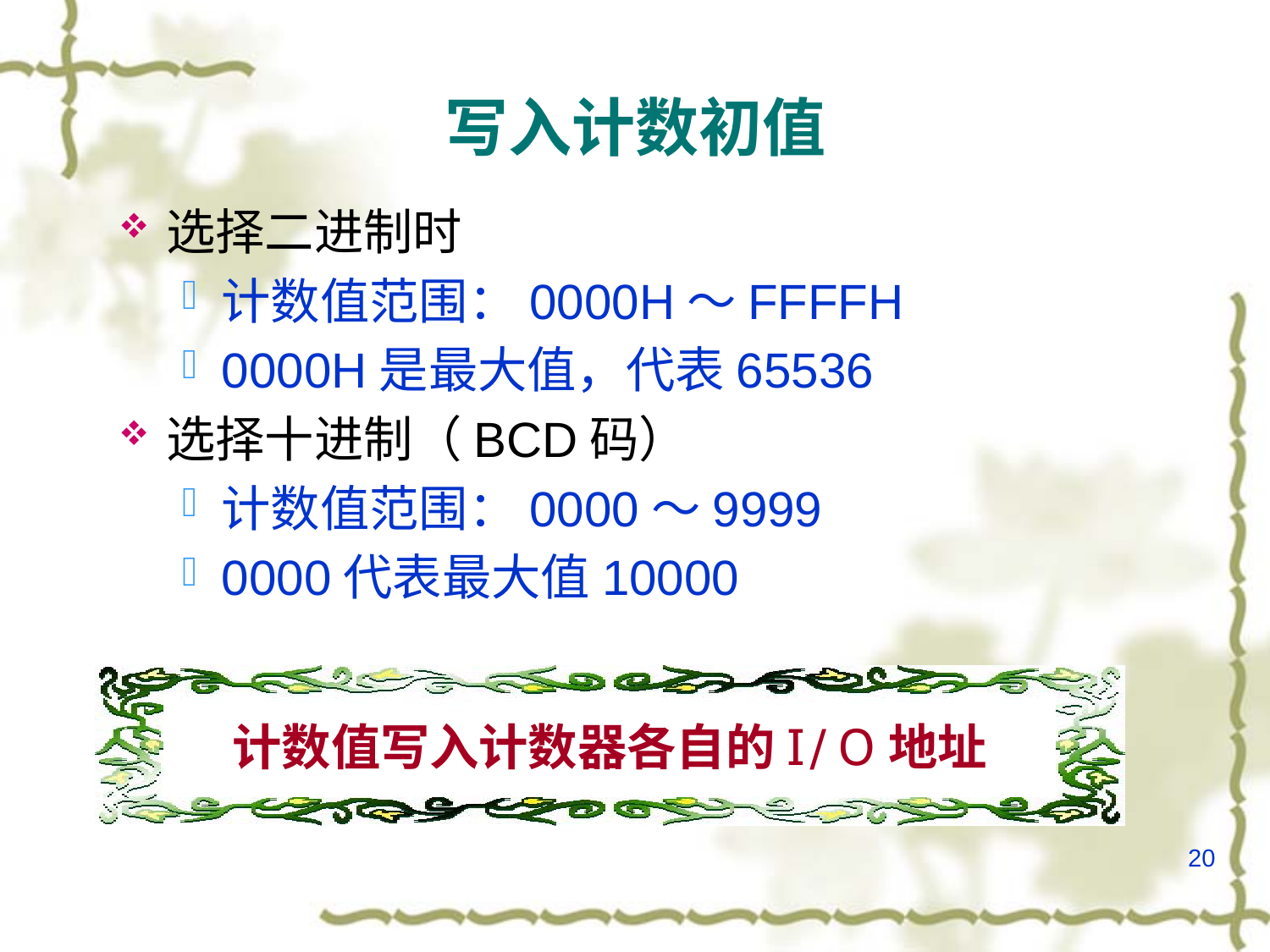

# 写入计数初值
选择二进制时
计数值范围：0000H～FFFFH
0000H是最大值，代表65536
选择十进制（BCD码）
计数值范围：0000～9999
0000代表最大值10000
计数值写入计数器各自的I/O地址
20